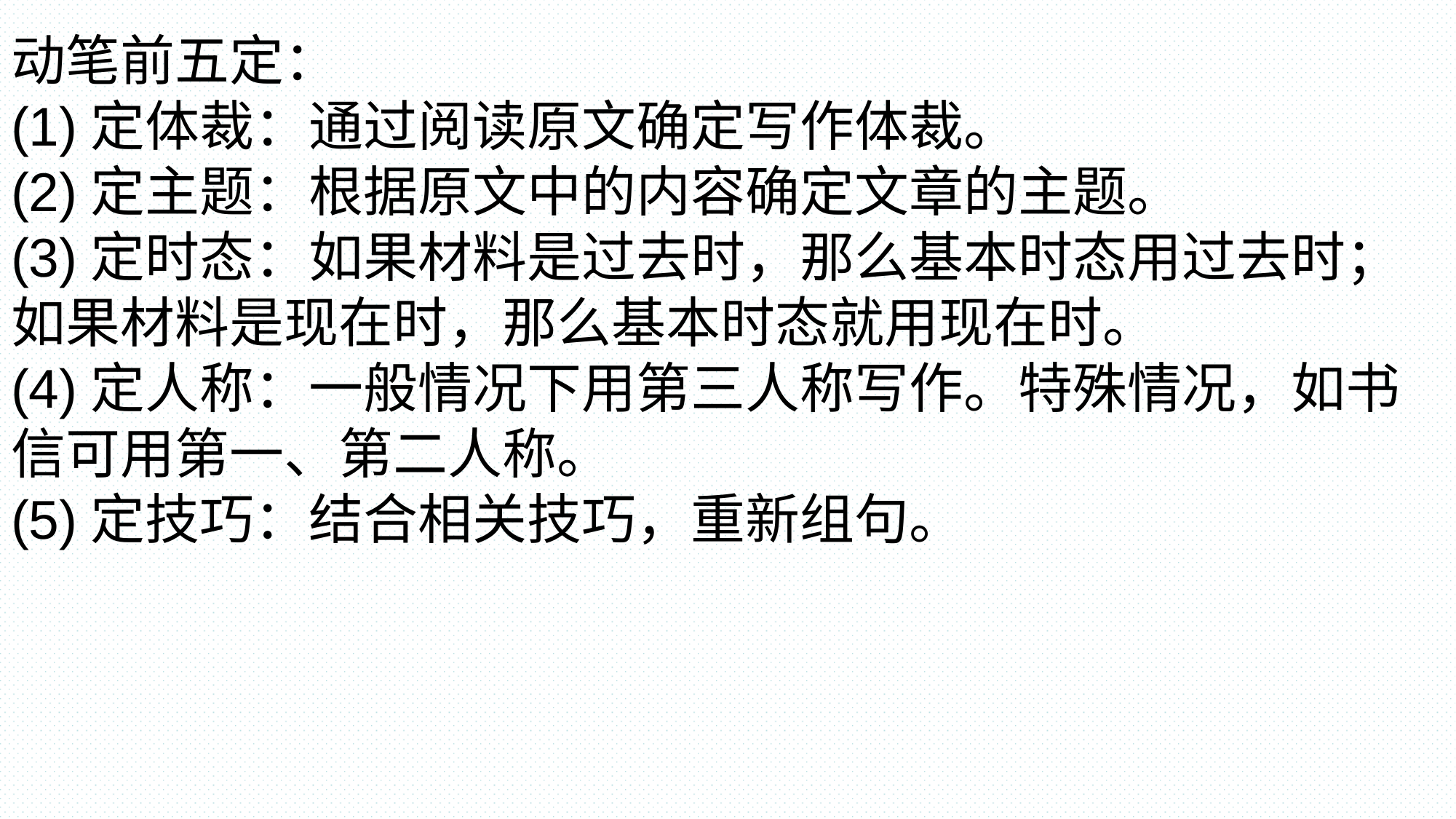

动笔前五定：
(1)定体裁：通过阅读原文确定写作体裁。
(2)定主题：根据原文中的内容确定文章的主题。
(3)定时态：如果材料是过去时，那么基本时态用过去时；如果材料是现在时，那么基本时态就用现在时。
(4)定人称：一般情况下用第三人称写作。特殊情况，如书信可用第一、第二人称。
(5)定技巧：结合相关技巧，重新组句。